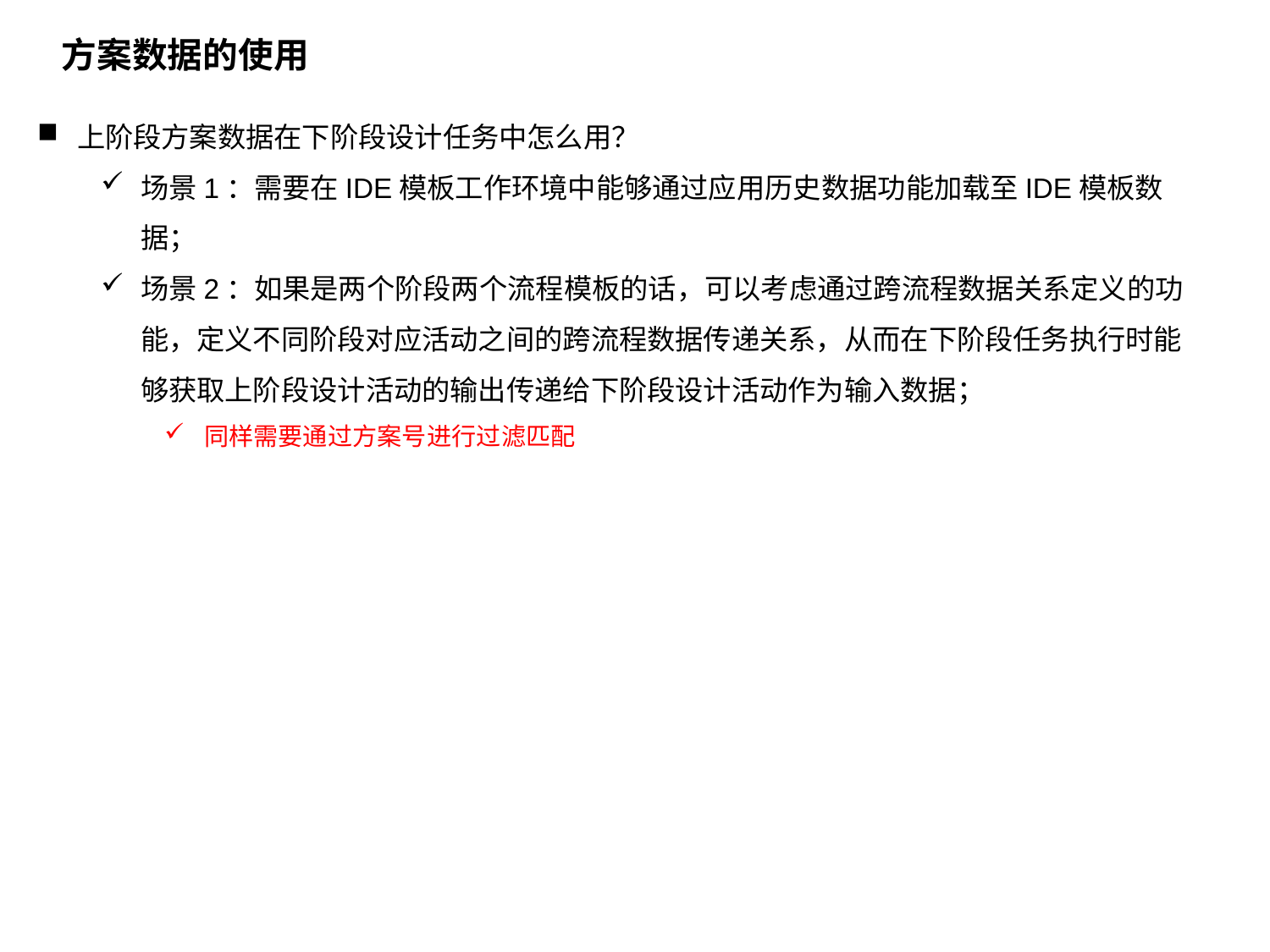

方案数据的使用
上阶段方案数据在下阶段设计任务中怎么用？
场景1：需要在IDE模板工作环境中能够通过应用历史数据功能加载至IDE模板数据；
场景2：如果是两个阶段两个流程模板的话，可以考虑通过跨流程数据关系定义的功能，定义不同阶段对应活动之间的跨流程数据传递关系，从而在下阶段任务执行时能够获取上阶段设计活动的输出传递给下阶段设计活动作为输入数据；
同样需要通过方案号进行过滤匹配